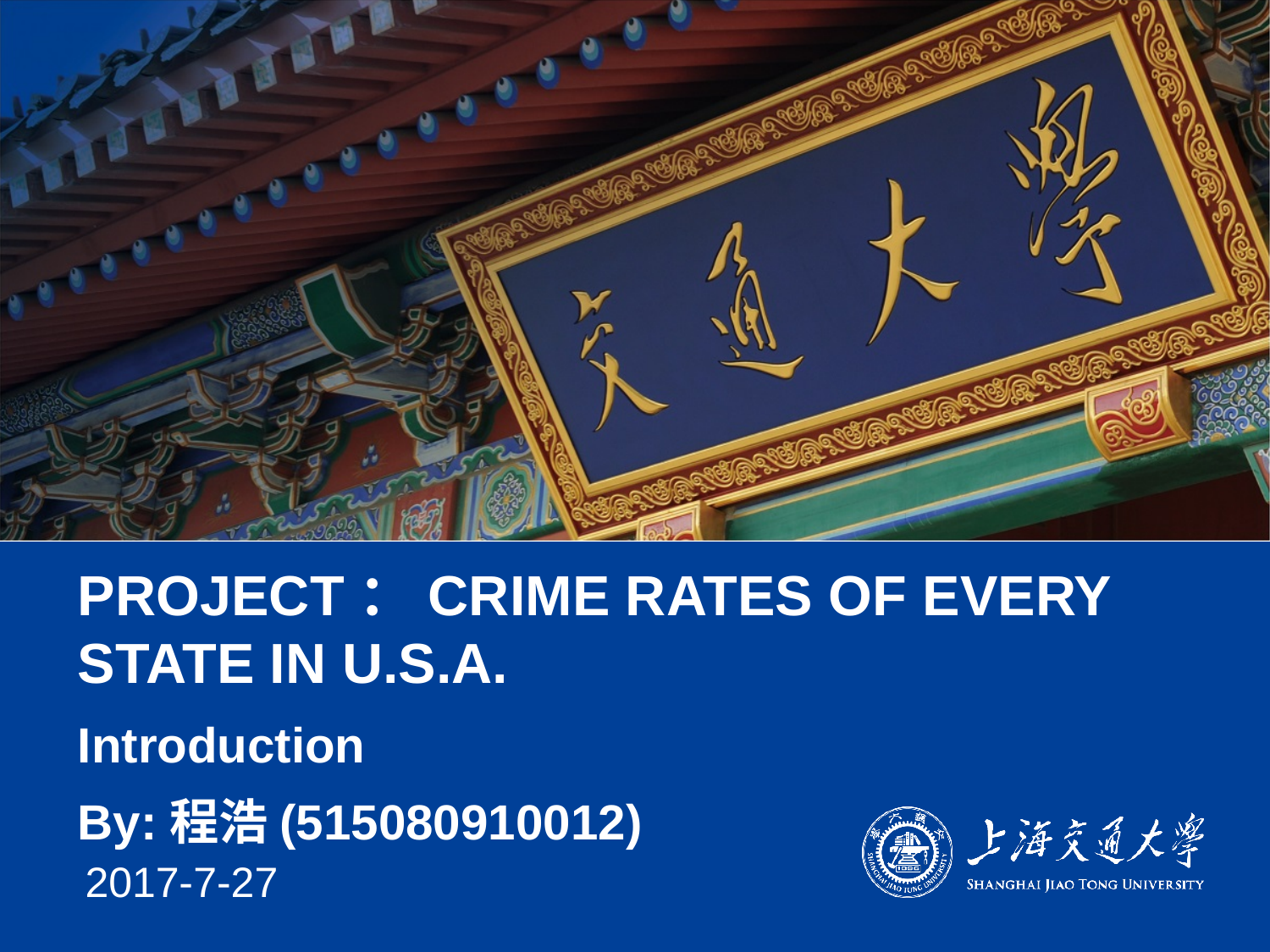

# PROJECT：Crime rates of every state in U.S.A.
Introduction
By:程浩(515080910012)
2017-7-27